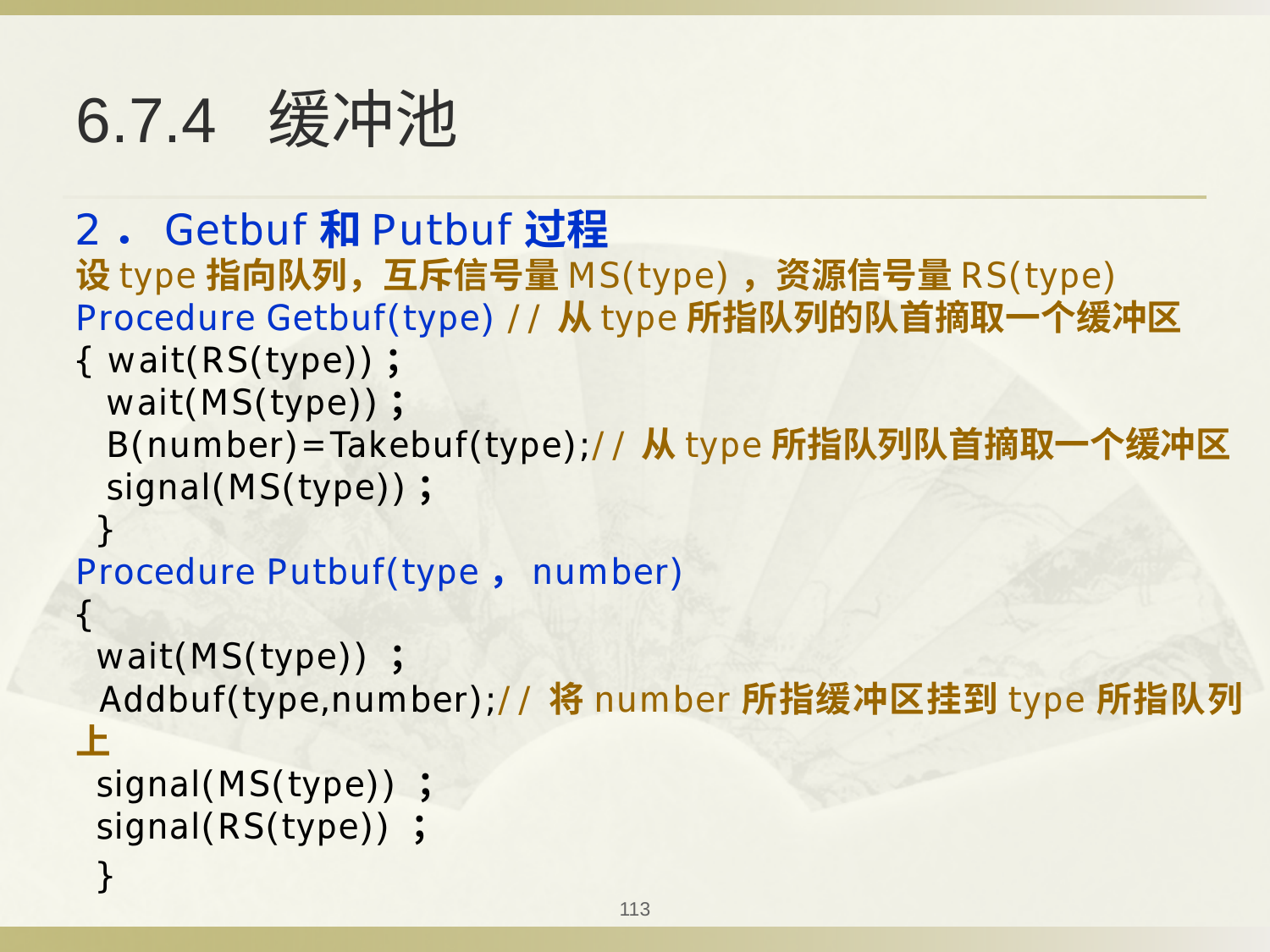

# 6.7.4  缓冲池
2．Getbuf和Putbuf过程
设type指向队列，互斥信号量MS(type)，资源信号量RS(type)
Procedure Getbuf(type) //从type所指队列的队首摘取一个缓冲区
{ wait(RS(type))；
   wait(MS(type))；
   B(number)=Takebuf(type);//从type所指队列队首摘取一个缓冲区
   signal(MS(type))；
  }
Procedure Putbuf(type，number)
{
  wait(MS(type)) ；
  Addbuf(type,number);//将number所指缓冲区挂到type所指队列上
  signal(MS(type)) ；
  signal(RS(type)) ；
  }
113